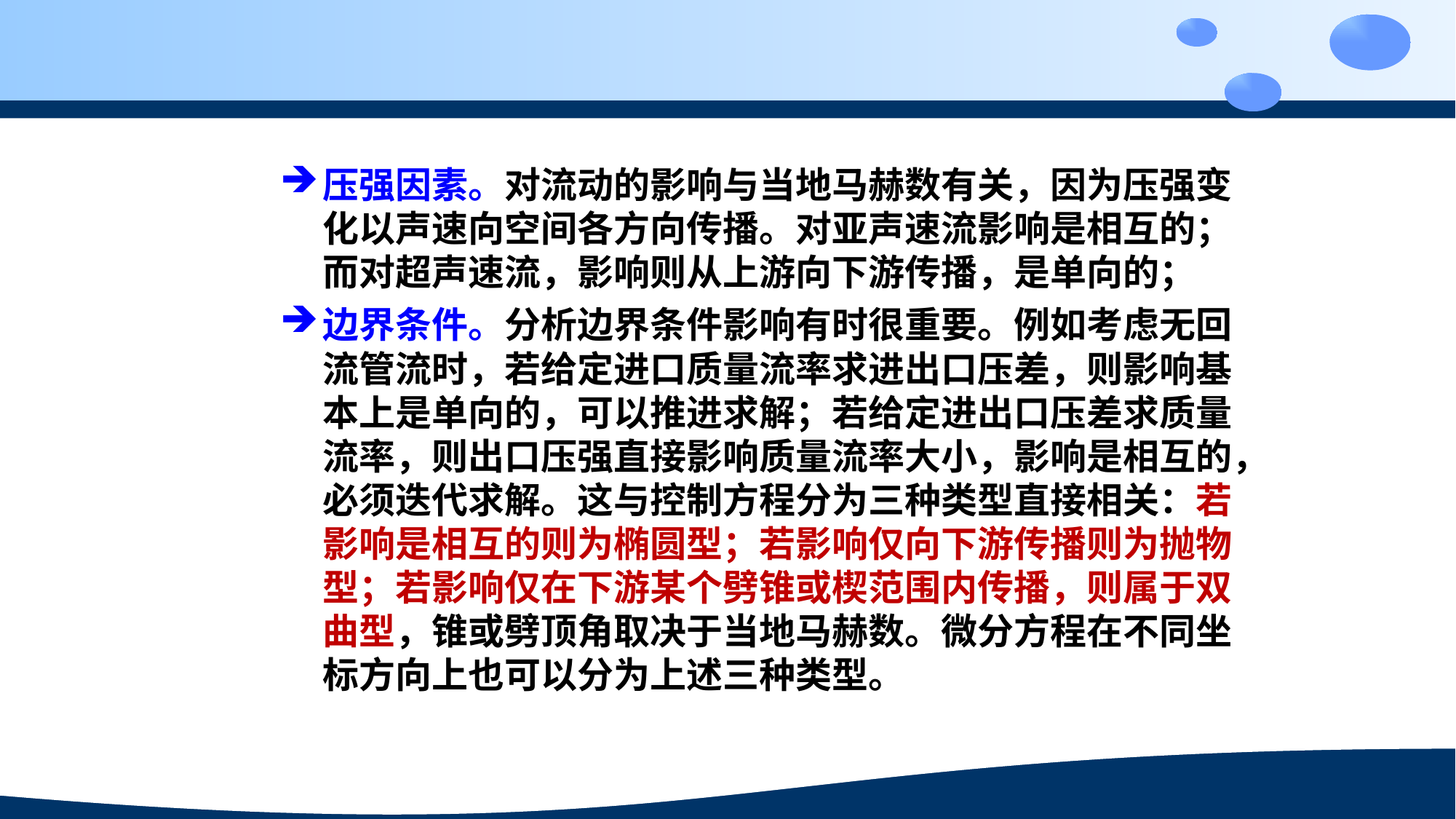

压强因素。对流动的影响与当地马赫数有关，因为压强变化以声速向空间各方向传播。对亚声速流影响是相互的；而对超声速流，影响则从上游向下游传播，是单向的；
边界条件。分析边界条件影响有时很重要。例如考虑无回流管流时，若给定进口质量流率求进出口压差，则影响基本上是单向的，可以推进求解；若给定进出口压差求质量流率，则出口压强直接影响质量流率大小，影响是相互的，必须迭代求解。这与控制方程分为三种类型直接相关：若影响是相互的则为椭圆型；若影响仅向下游传播则为抛物型；若影响仅在下游某个劈锥或楔范围内传播，则属于双曲型，锥或劈顶角取决于当地马赫数。微分方程在不同坐标方向上也可以分为上述三种类型。